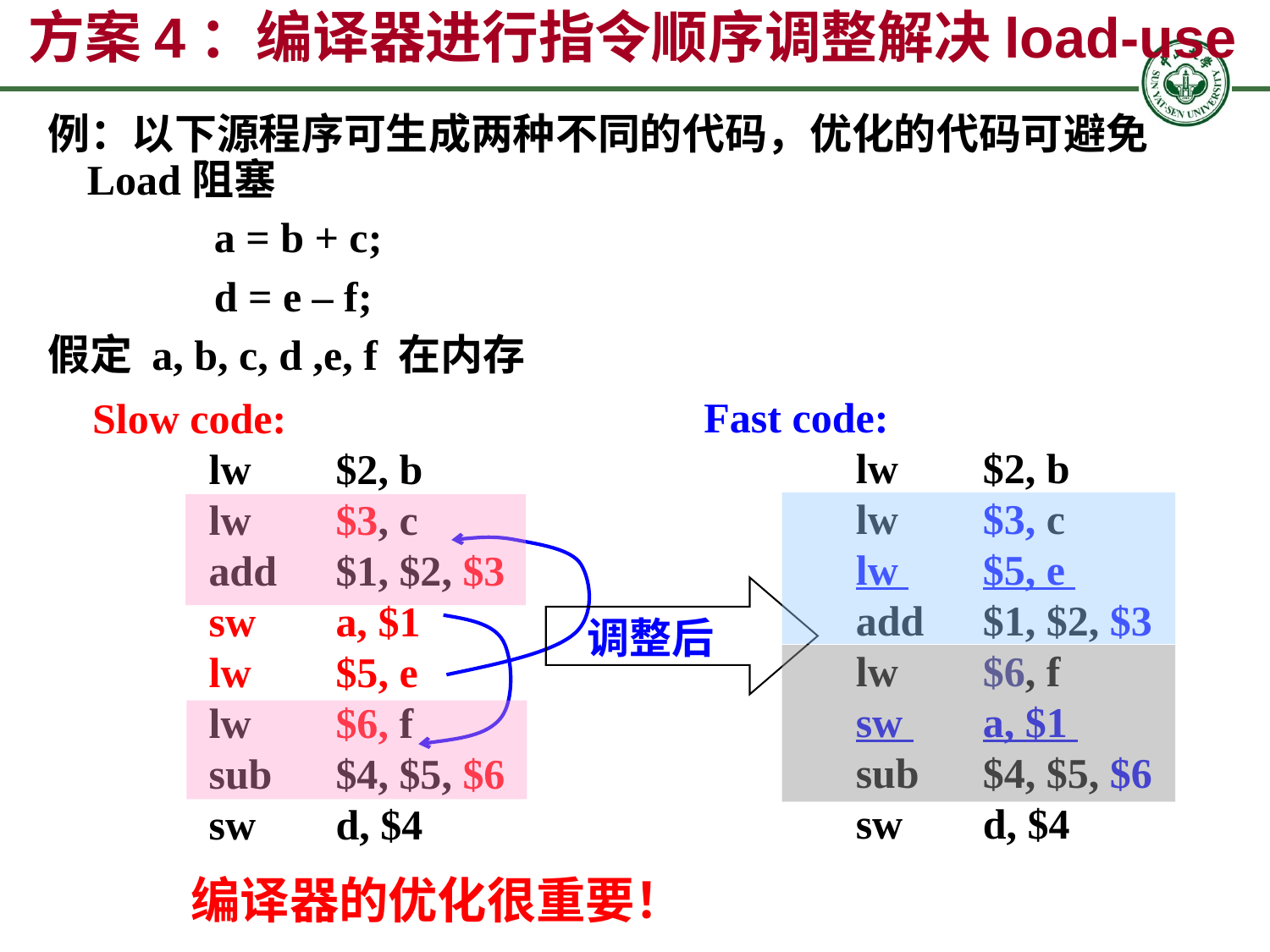

# 方案4：编译器进行指令顺序调整解决load-use
例：以下源程序可生成两种不同的代码，优化的代码可避免Load阻塞
		a = b + c;
		d = e – f;
假定 a, b, c, d ,e, f 在内存
Fast code:
		lw 	$2, b
		lw 	$3, c
		lw 	$5, e
		add 	$1, $2, $3
		lw 	$6, f
		sw 	a, $1
		sub 	$4, $5, $6
		sw	d, $4
 Slow code:
	lw	$2, b
	lw 	$3, c
	add 	$1, $2, $3
	sw  	a, $1
	lw 	$5, e
	lw 	$6, f
	sub 	$4, $5, $6
	sw	d, $4

调整后

编译器的优化很重要！